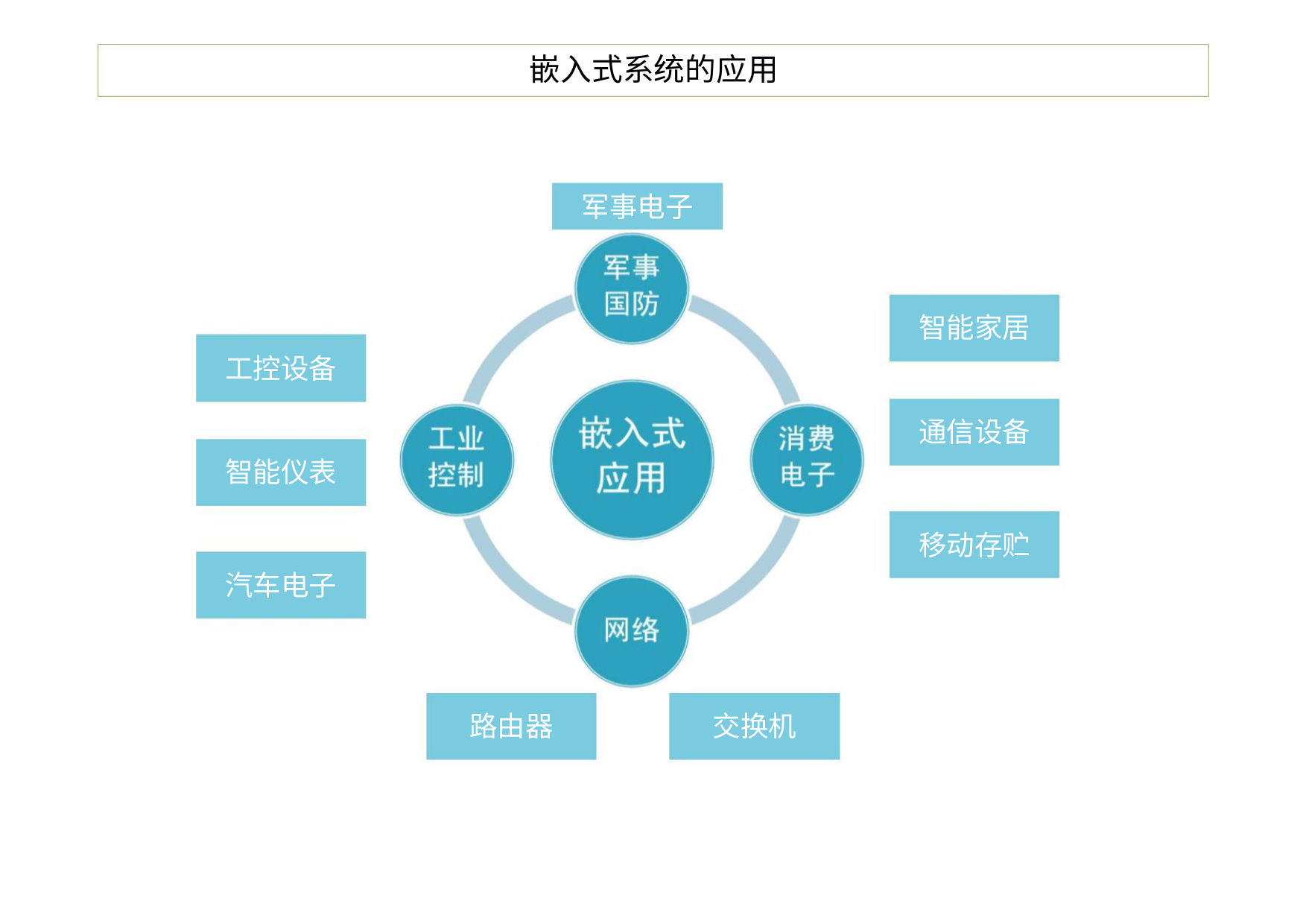

嵌入式系统的应用
军事电子
智能家居
通信设备
工控设备
智能仪表
移动存贮
汽车电子
路由器
交换机